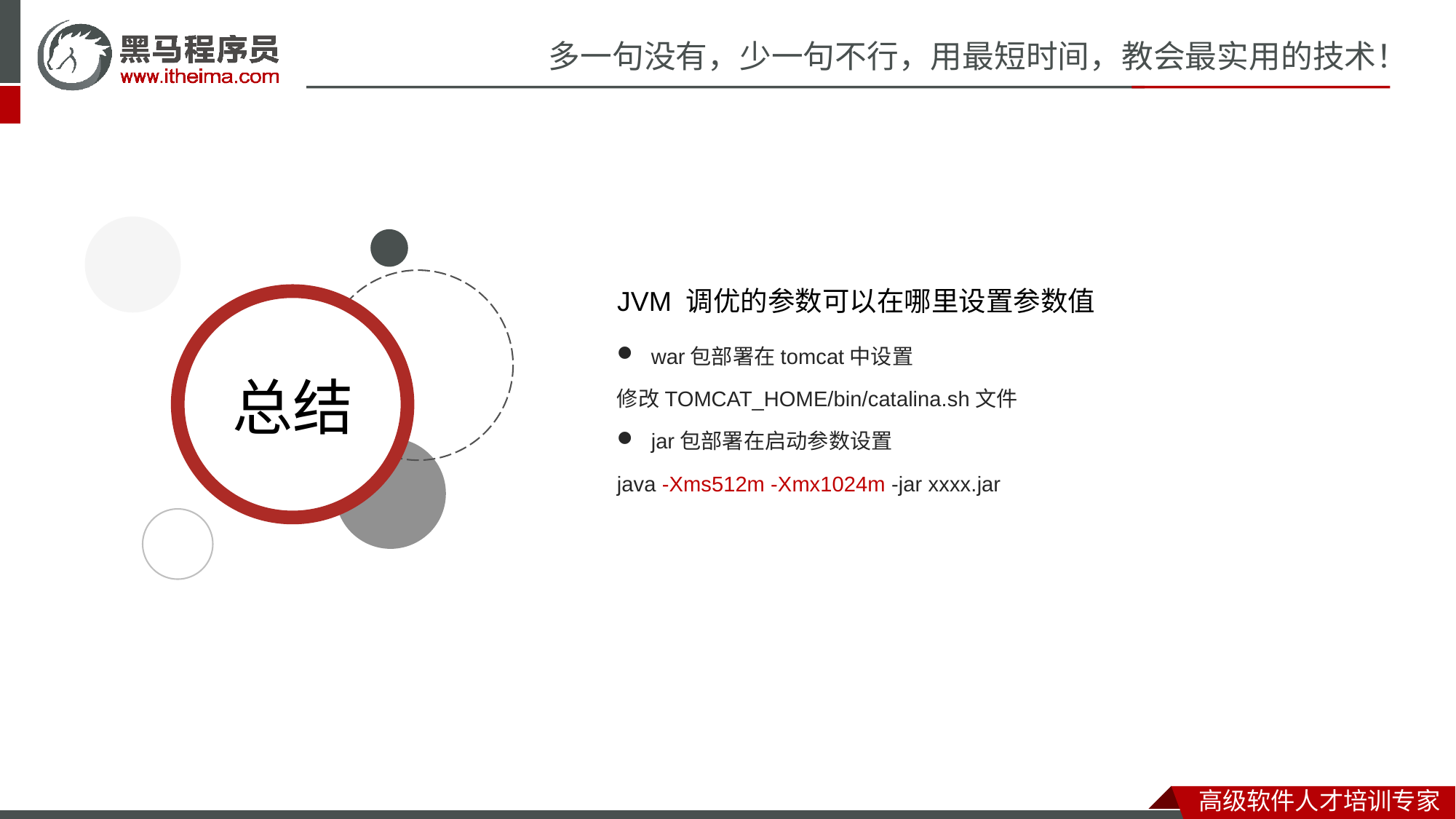

JVM 调优的参数可以在哪里设置参数值
war包部署在tomcat中设置
修改TOMCAT_HOME/bin/catalina.sh文件
jar包部署在启动参数设置
java -Xms512m -Xmx1024m -jar xxxx.jar